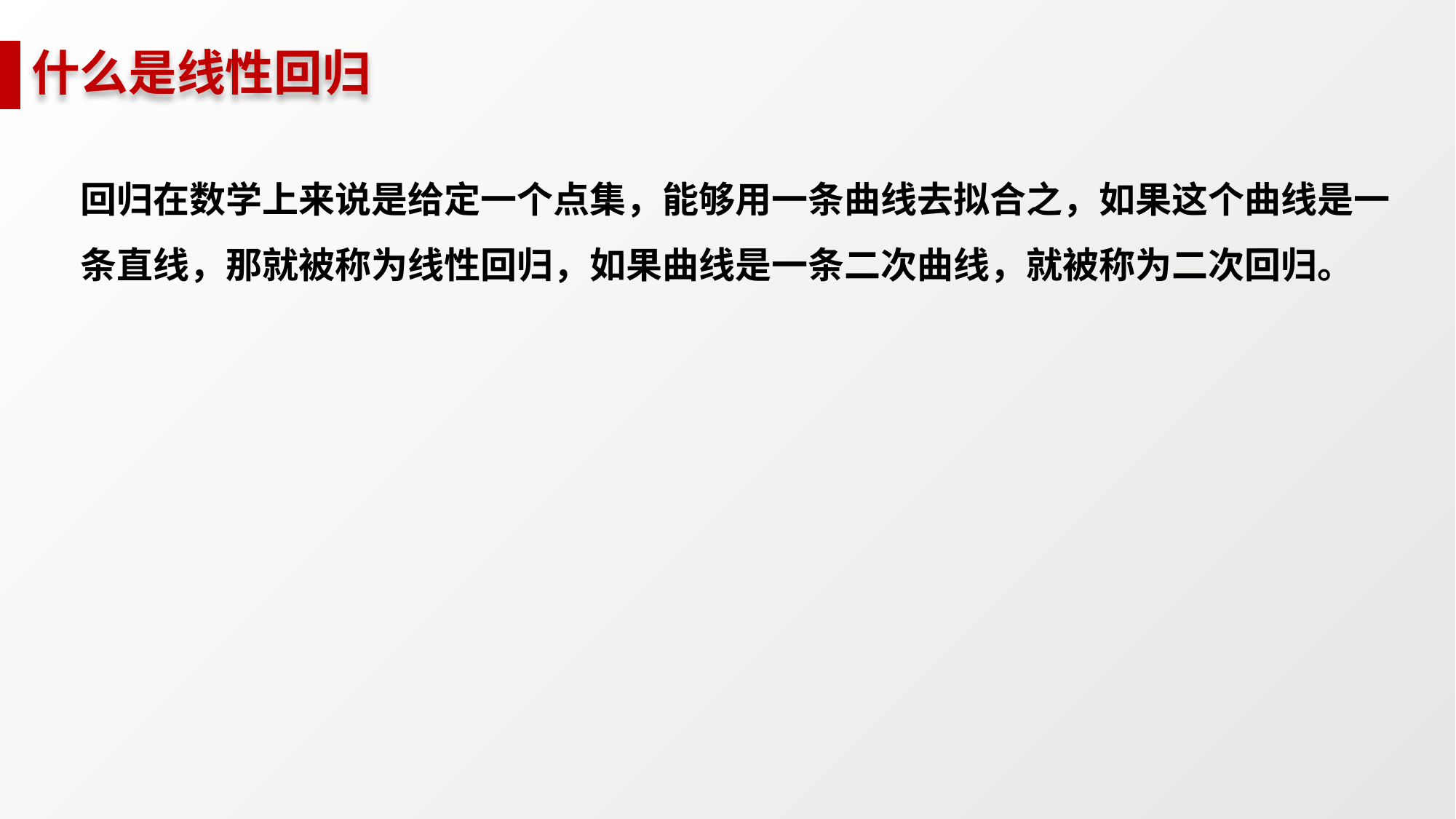

# 什么是线性回归
回归在数学上来说是给定一个点集，能够用一条曲线去拟合之，如果这个曲线是一条直线，那就被称为线性回归，如果曲线是一条二次曲线，就被称为二次回归。